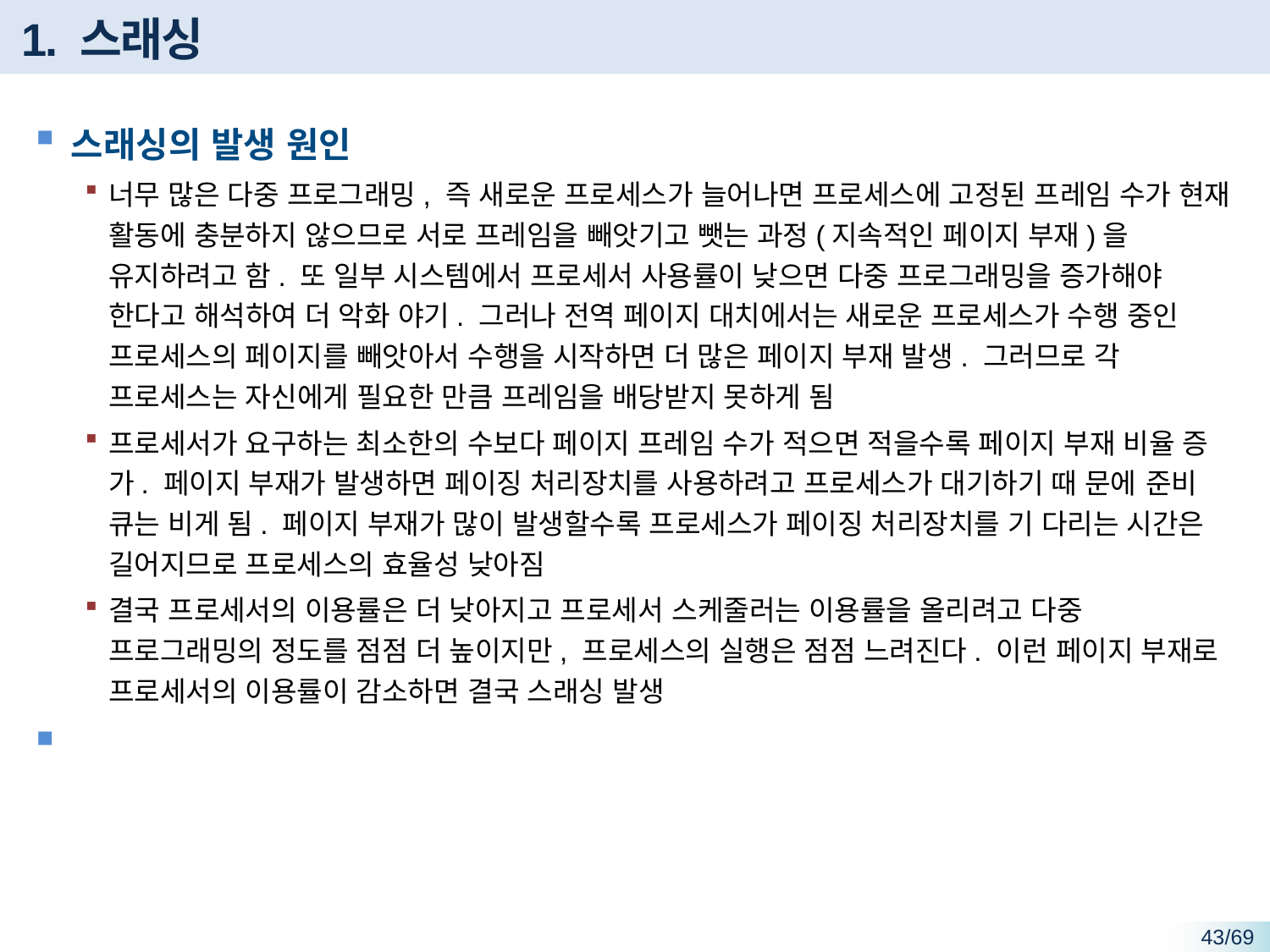

# 1. 스래싱
스래싱의 발생 원인
너무 많은 다중 프로그래밍, 즉 새로운 프로세스가 늘어나면 프로세스에 고정된 프레임 수가 현재 활동에 충분하지 않으므로 서로 프레임을 빼앗기고 뺏는 과정(지속적인 페이지 부재)을 유지하려고 함. 또 일부 시스템에서 프로세서 사용률이 낮으면 다중 프로그래밍을 증가해야 한다고 해석하여 더 악화 야기. 그러나 전역 페이지 대치에서는 새로운 프로세스가 수행 중인 프로세스의 페이지를 빼앗아서 수행을 시작하면 더 많은 페이지 부재 발생. 그러므로 각 프로세스는 자신에게 필요한 만큼 프레임을 배당받지 못하게 됨
프로세서가 요구하는 최소한의 수보다 페이지 프레임 수가 적으면 적을수록 페이지 부재 비율 증가. 페이지 부재가 발생하면 페이징 처리장치를 사용하려고 프로세스가 대기하기 때 문에 준비 큐는 비게 됨. 페이지 부재가 많이 발생할수록 프로세스가 페이징 처리장치를 기 다리는 시간은 길어지므로 프로세스의 효율성 낮아짐
결국 프로세서의 이용률은 더 낮아지고 프로세서 스케줄러는 이용률을 올리려고 다중 프로그래밍의 정도를 점점 더 높이지만, 프로세스의 실행은 점점 느려진다. 이런 페이지 부재로 프로세서의 이용률이 감소하면 결국 스래싱 발생